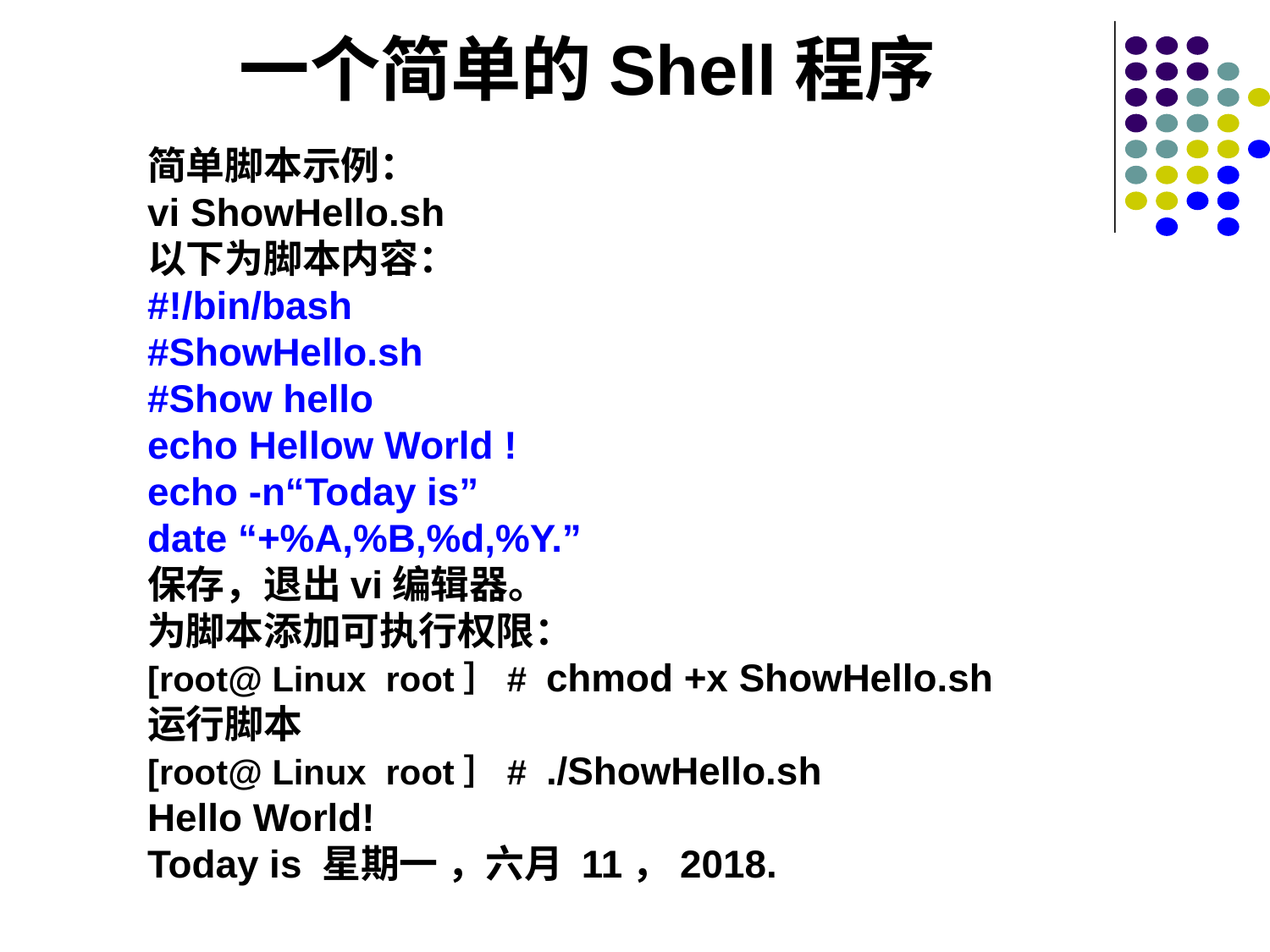

# 一个简单的Shell程序
简单脚本示例：
vi ShowHello.sh
以下为脚本内容：
#!/bin/bash
#ShowHello.sh
#Show hello
echo Hellow World !
echo -n“Today is”
date “+%A,%B,%d,%Y.”
保存，退出vi编辑器。
为脚本添加可执行权限：
[root@ Linux  root］#  chmod +x ShowHello.sh
运行脚本
[root@ Linux  root］#  ./ShowHello.sh
Hello World!
Today is 星期一 ，六月 11，2018.